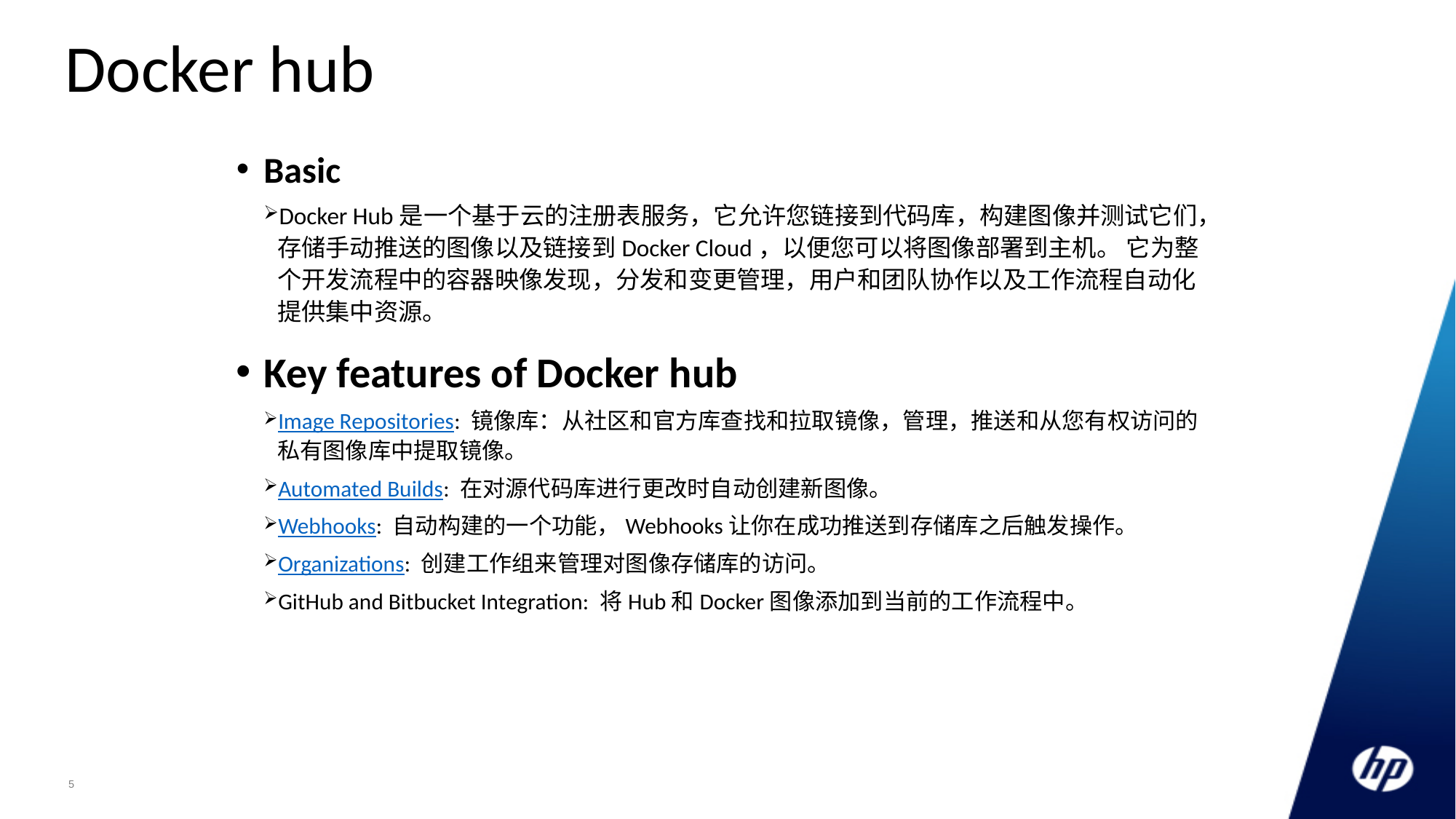

# Docker hub
Basic
Docker Hub是一个基于云的注册表服务，它允许您链接到代码库，构建图像并测试它们，存储手动推送的图像以及链接到Docker Cloud，以便您可以将图像部署到主机。 它为整个开发流程中的容器映像发现，分发和变更管理，用户和团队协作以及工作流程自动化提供集中资源。
Key features of Docker hub
Image Repositories: 镜像库：从社区和官方库查找和拉取镜像，管理，推送和从您有权访问的私有图像库中提取镜像。
Automated Builds: 在对源代码库进行更改时自动创建新图像。
Webhooks: 自动构建的一个功能，Webhooks让你在成功推送到存储库之后触发操作。
Organizations: 创建工作组来管理对图像存储库的访问。
GitHub and Bitbucket Integration: 将Hub和Docker图像添加到当前的工作流程中。